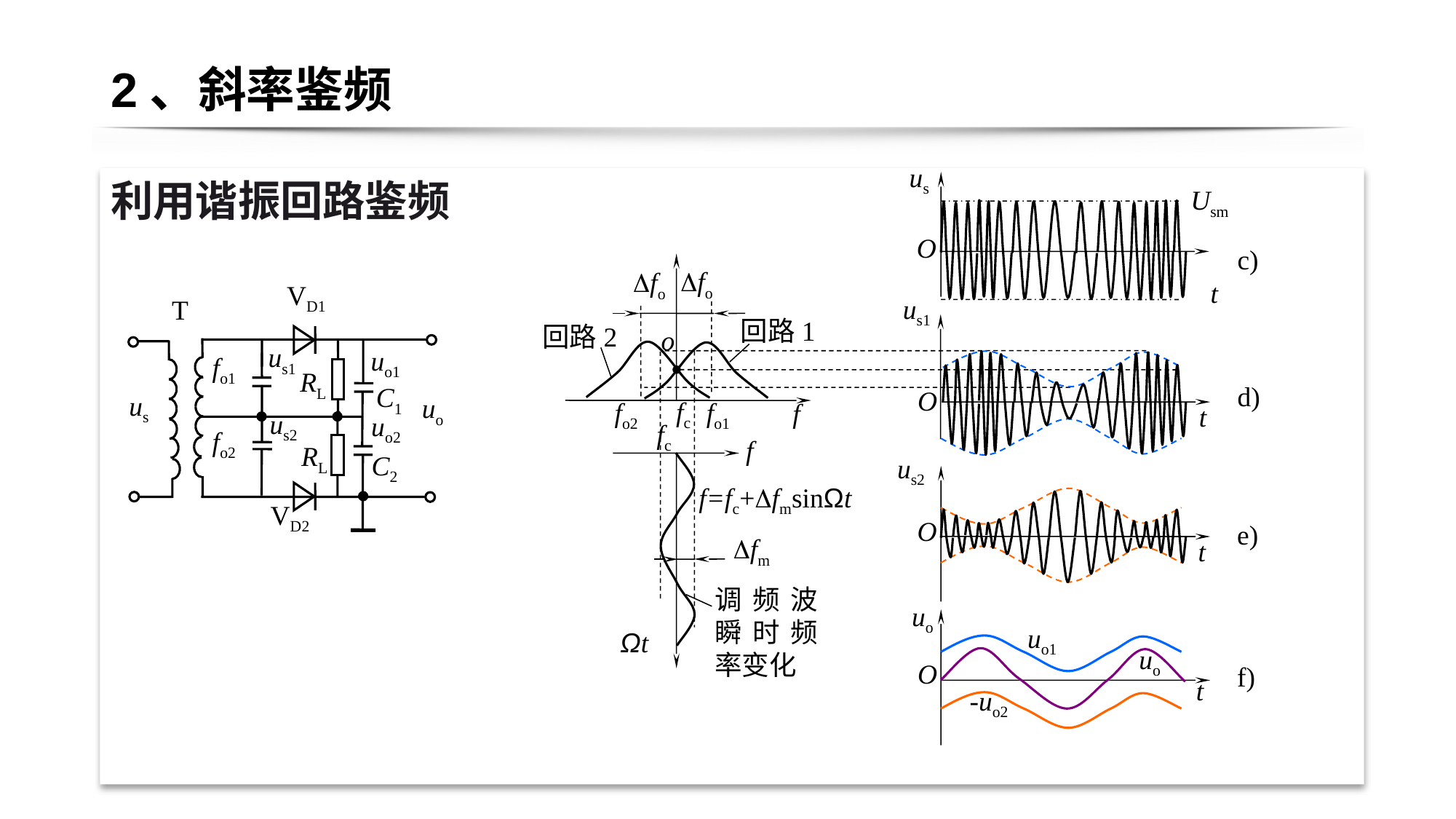

# 2、斜率鉴频
利用谐振回路鉴频
us

Usm

O
c)

Δfo
Δfo
t
us1

回路1

回路2
o

d)

O

fc
fo2
fo1
f
t

fc

f
us2

f=fc+ΔfmsinΩt

O

e)

Δfm

t

调频波瞬时频率变化

uo

Ωt
uo1

uo

O
f)
t

-uo2

VD1
T

us1

uo1
fo1

RL

C1

us

us2
uo2

fo2

RL

C2

VD2

uo